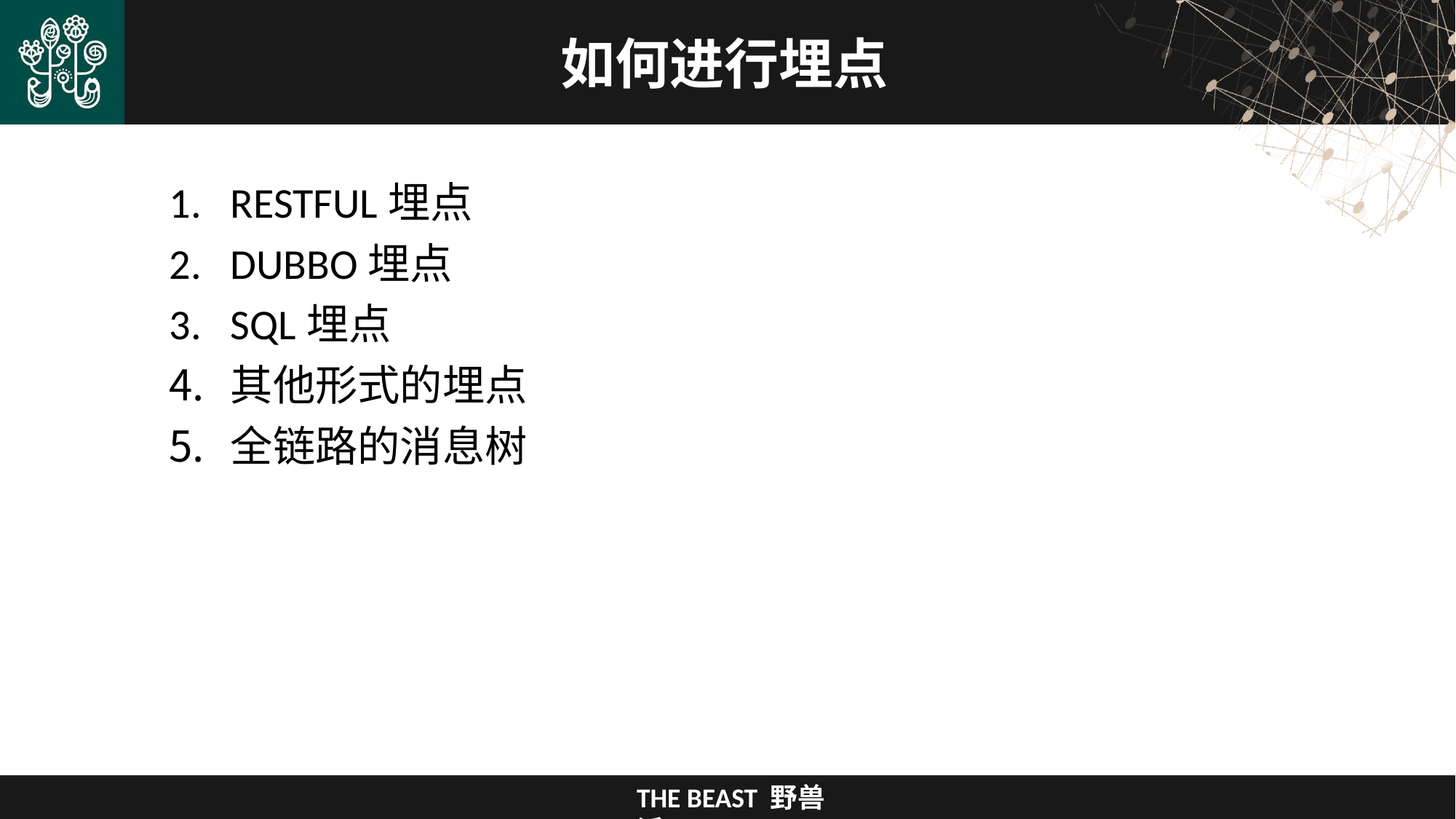

# 如何进行埋点
RESTFUL埋点
DUBBO埋点
SQL埋点
其他形式的埋点
全链路的消息树